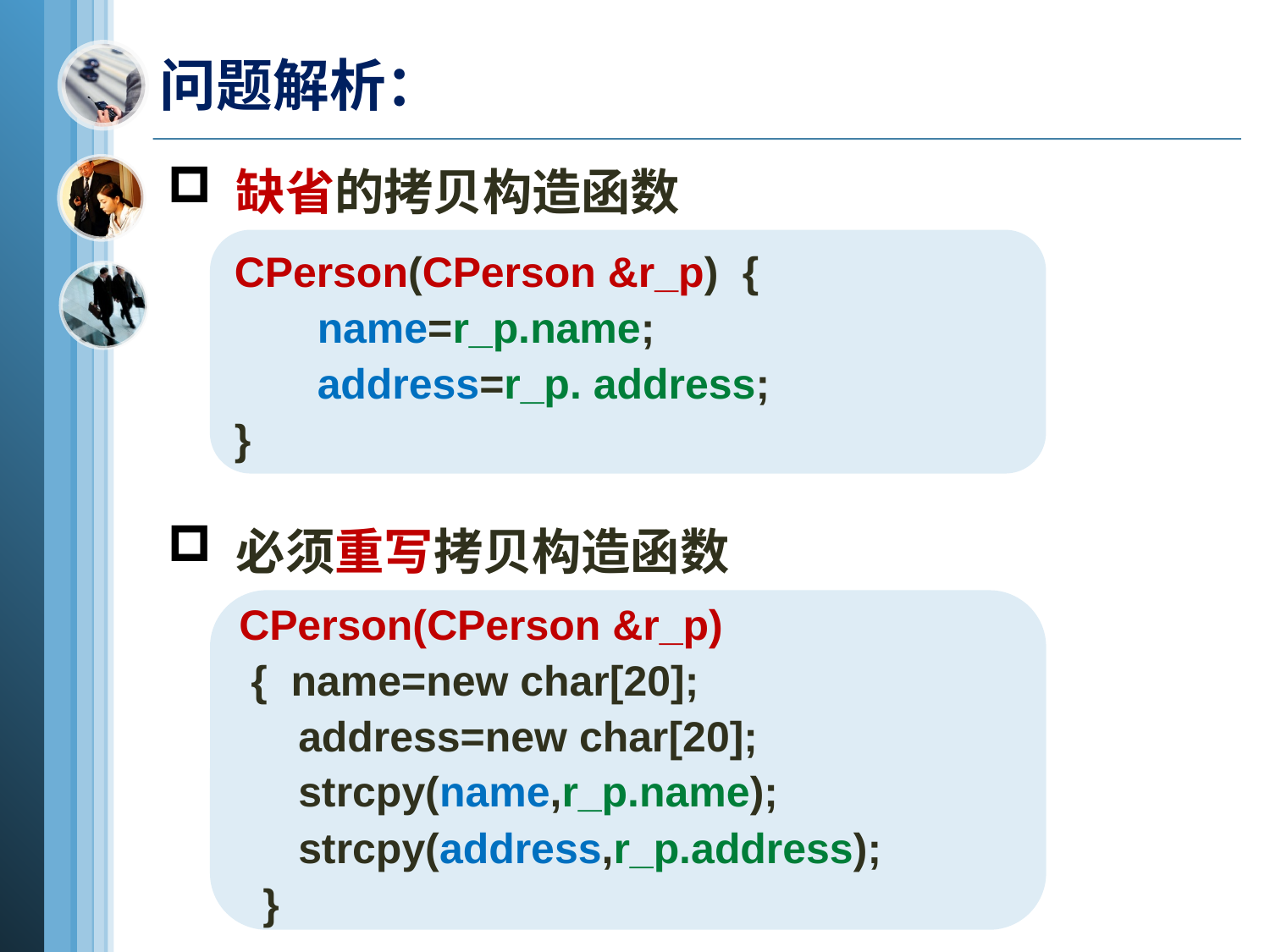

问题解析：
 缺省的拷贝构造函数
CPerson(CPerson &r_p)	{
       name=r_p.name;
       address=r_p. address;
}
 必须重写拷贝构造函数
CPerson(CPerson &r_p)
 {  name=new char[20];
     address=new char[20];
     strcpy(name,r_p.name);
     strcpy(address,r_p.address);
  }